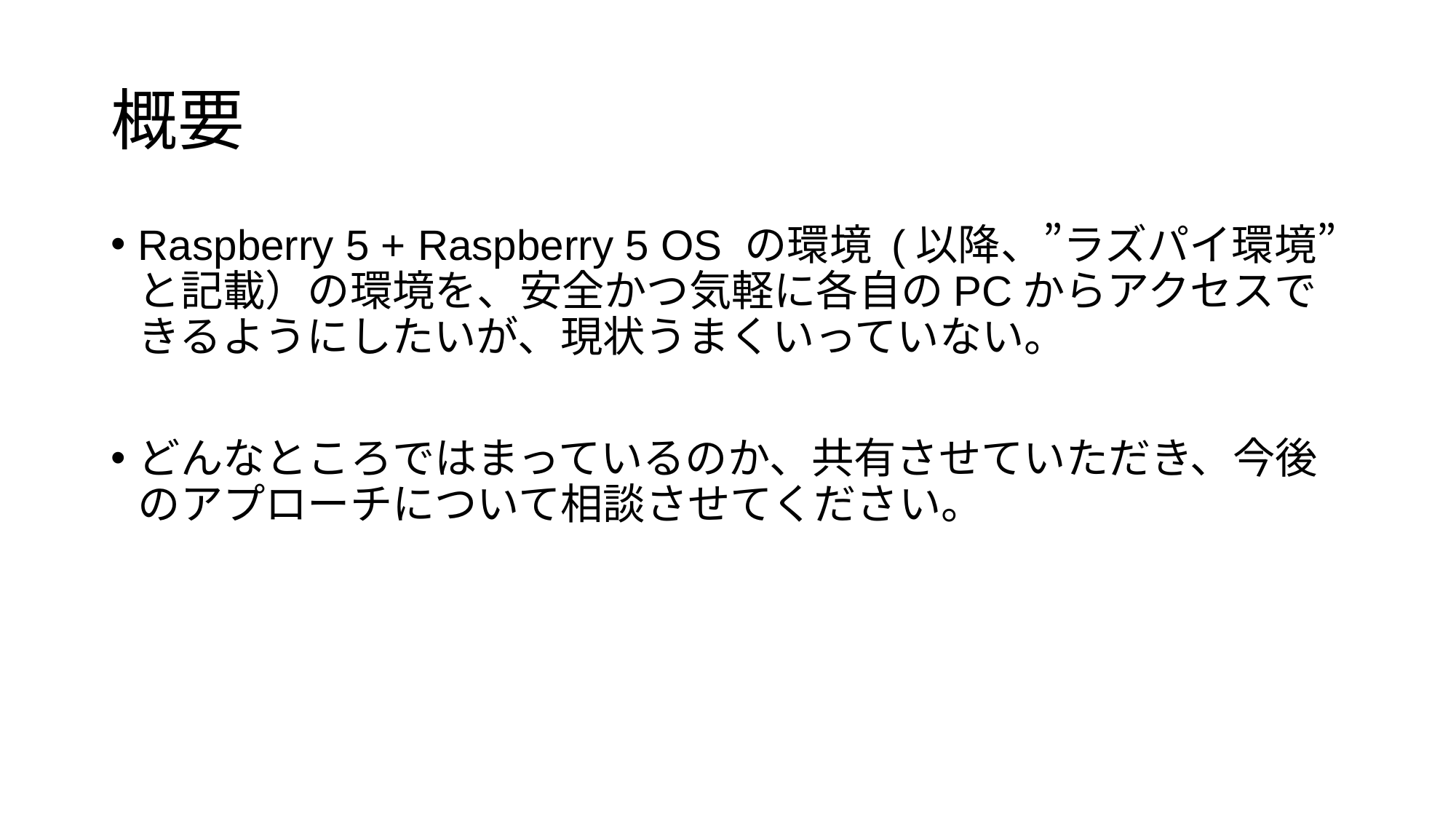

# 概要
Raspberry 5 + Raspberry 5 OS の環境 (以降、”ラズパイ環境”と記載）の環境を、安全かつ気軽に各自のPCからアクセスできるようにしたいが、現状うまくいっていない。

どんなところではまっているのか、共有させていただき、今後のアプローチについて相談させてください。